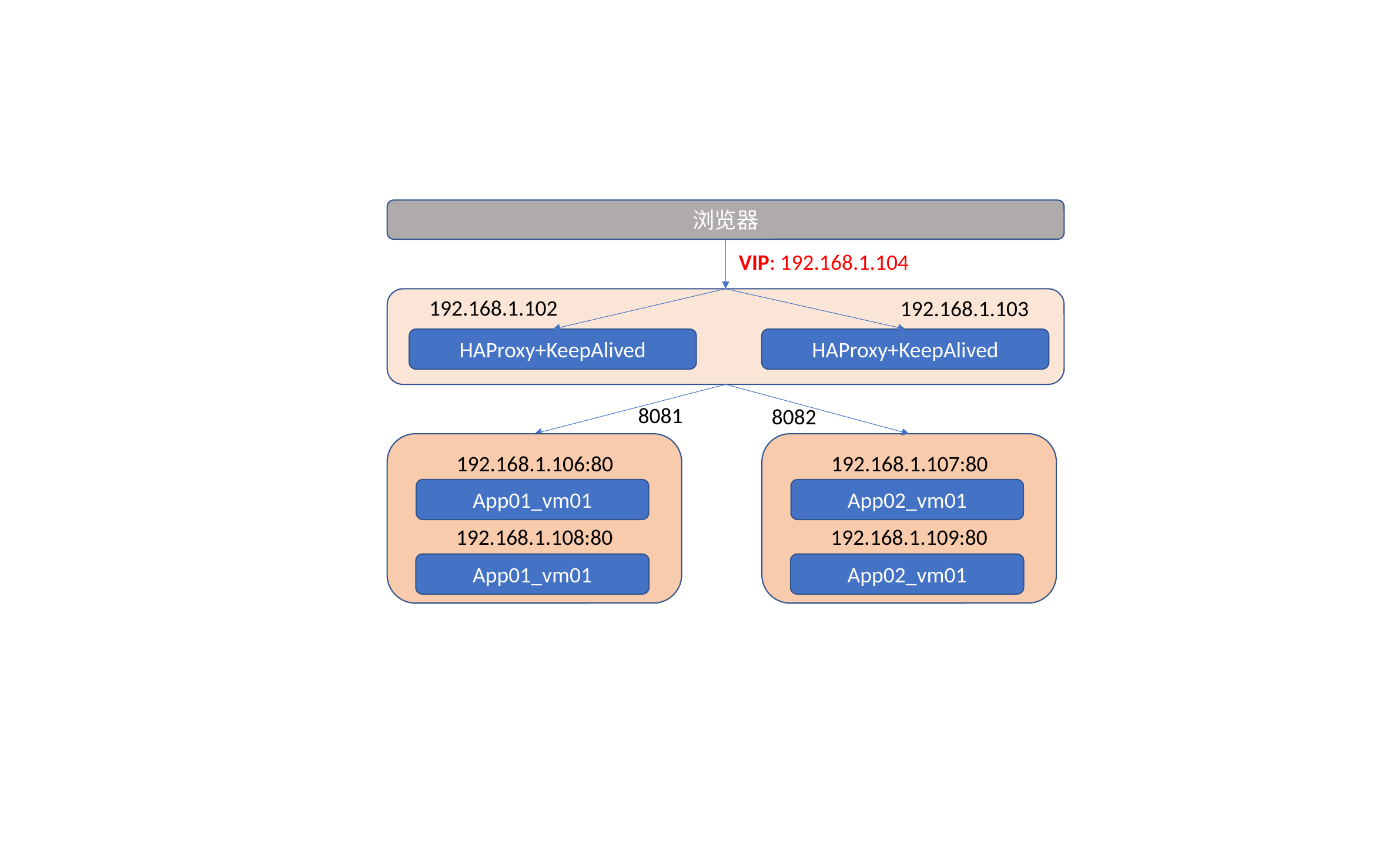

浏览器
VIP: 192.168.1.104

192.168.1.102
192.168.1.103
HAProxy+KeepAlived
HAProxy+KeepAlived
8081
8082

192.168.1.106:80
192.168.1.107:80
App01_vm01
App02_vm01
192.168.1.108:80
192.168.1.109:80
App01_vm01
App02_vm01